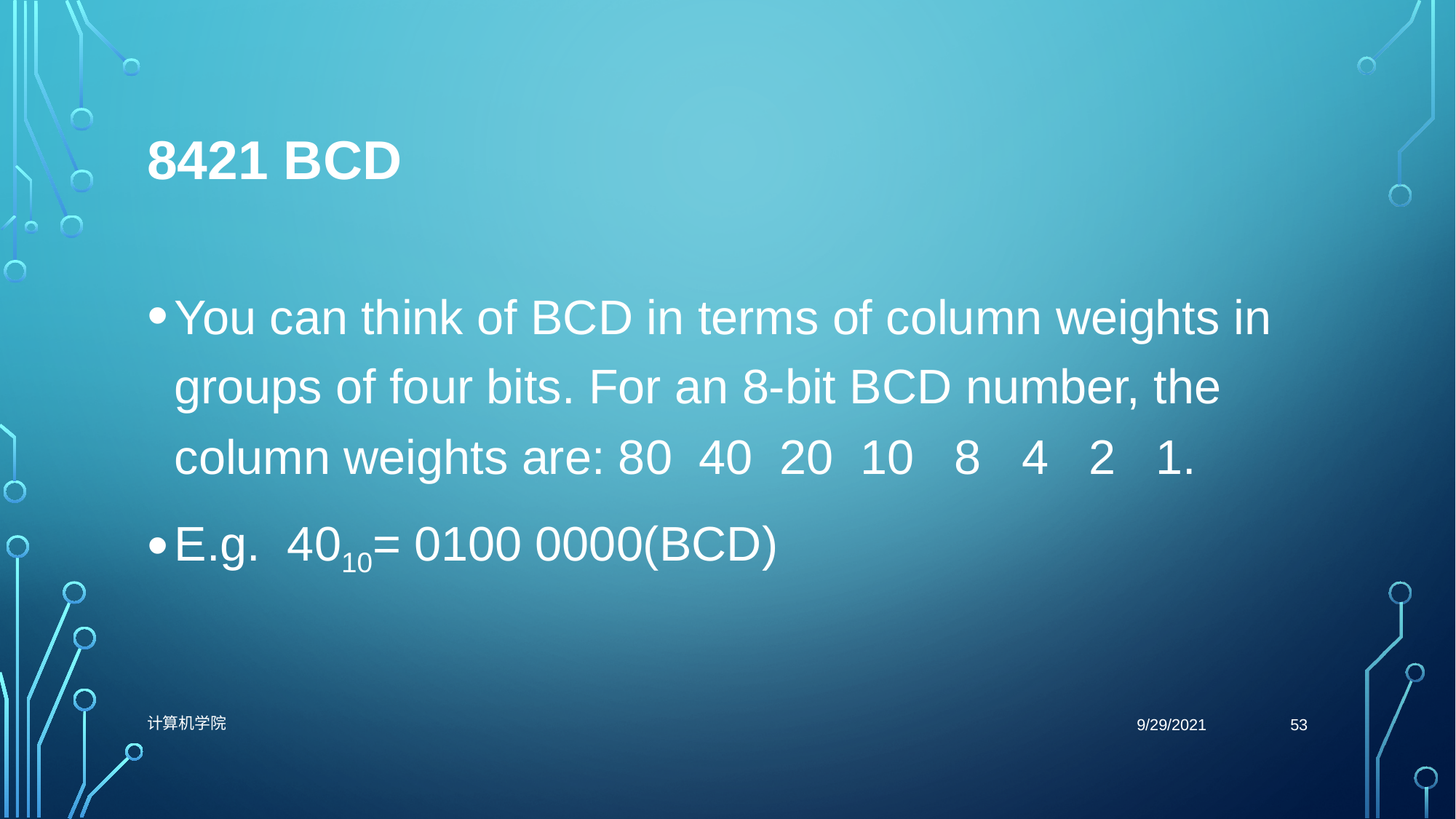

# 8421 BCD
You can think of BCD in terms of column weights in groups of four bits. For an 8-bit BCD number, the column weights are: 80  40  20  10   8   4   2   1.
E.g.  4010= 0100 0000(BCD)
53
计算机学院
9/29/2021